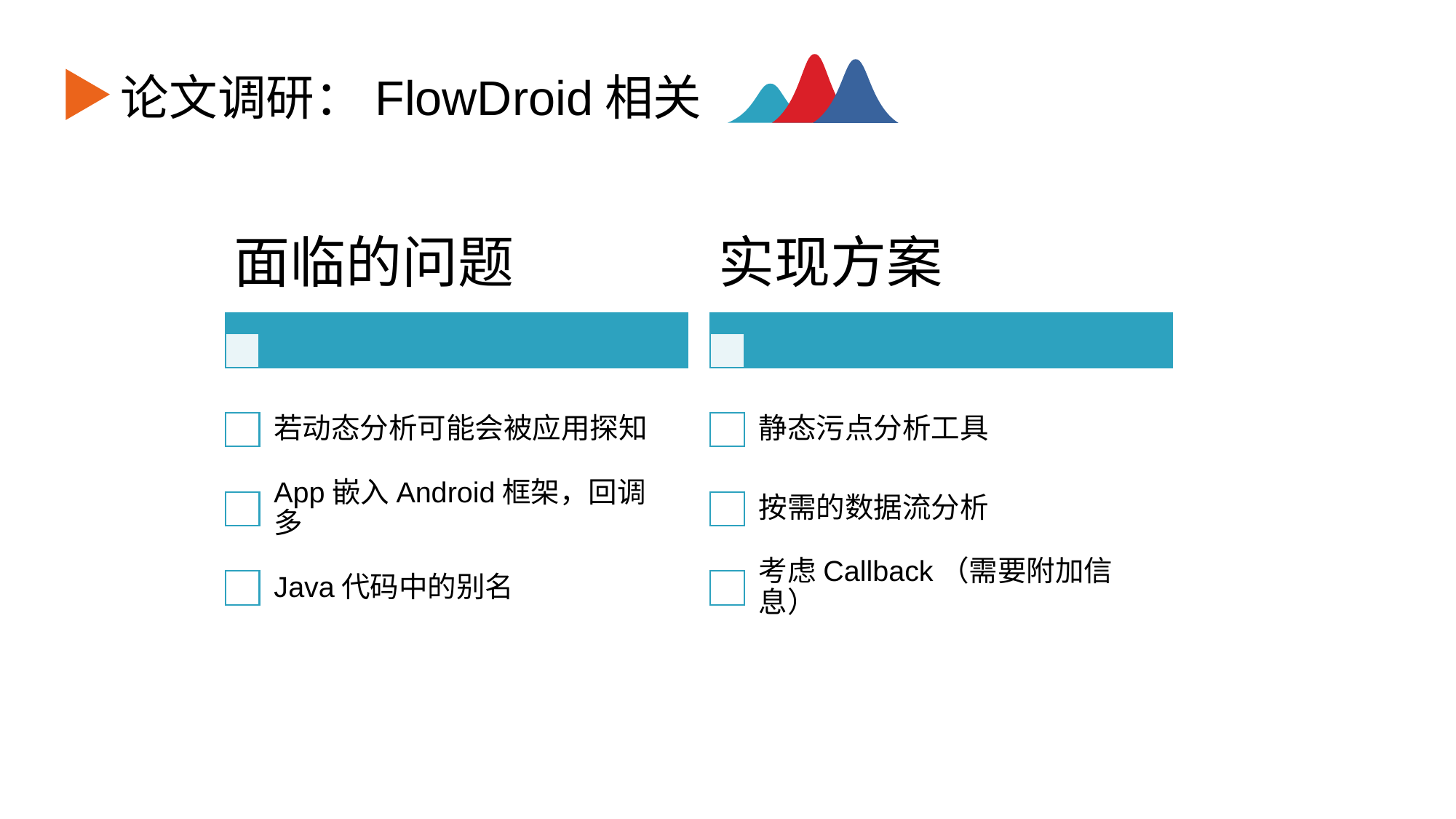

论文调研：FlowDroid相关

面临的问题
若动态分析可能会被应用探知
App嵌入Android框架，回调多
Java代码中的别名
实现方案
静态污点分析工具
按需的数据流分析
考虑Callback（需要附加信息）
38%
75%
65%